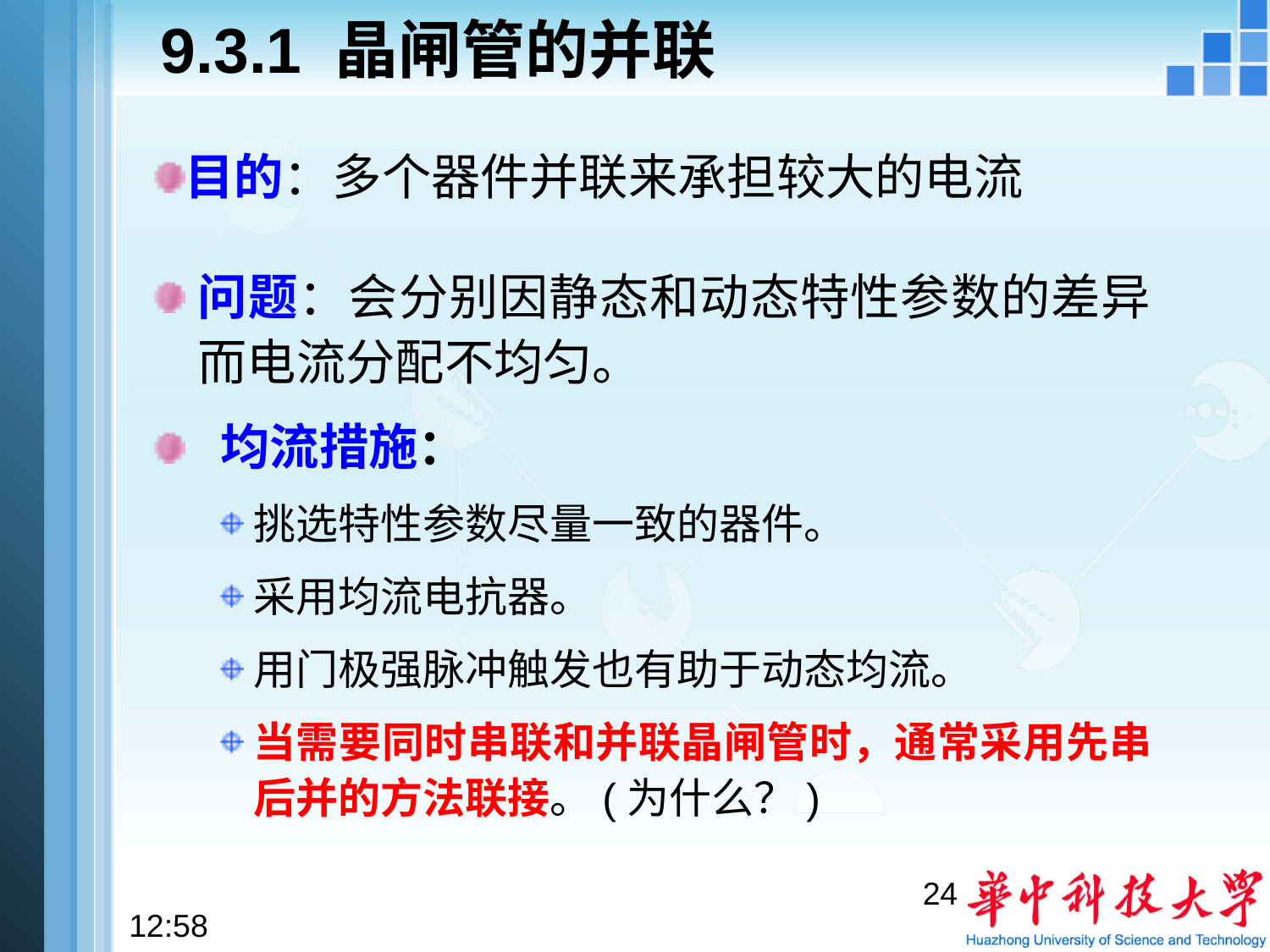

# 9.3.1 晶闸管的并联
目的：多个器件并联来承担较大的电流
问题：会分别因静态和动态特性参数的差异而电流分配不均匀。
 均流措施：
挑选特性参数尽量一致的器件。
采用均流电抗器。
用门极强脉冲触发也有助于动态均流。
当需要同时串联和并联晶闸管时，通常采用先串后并的方法联接。(为什么？)
24
12:58